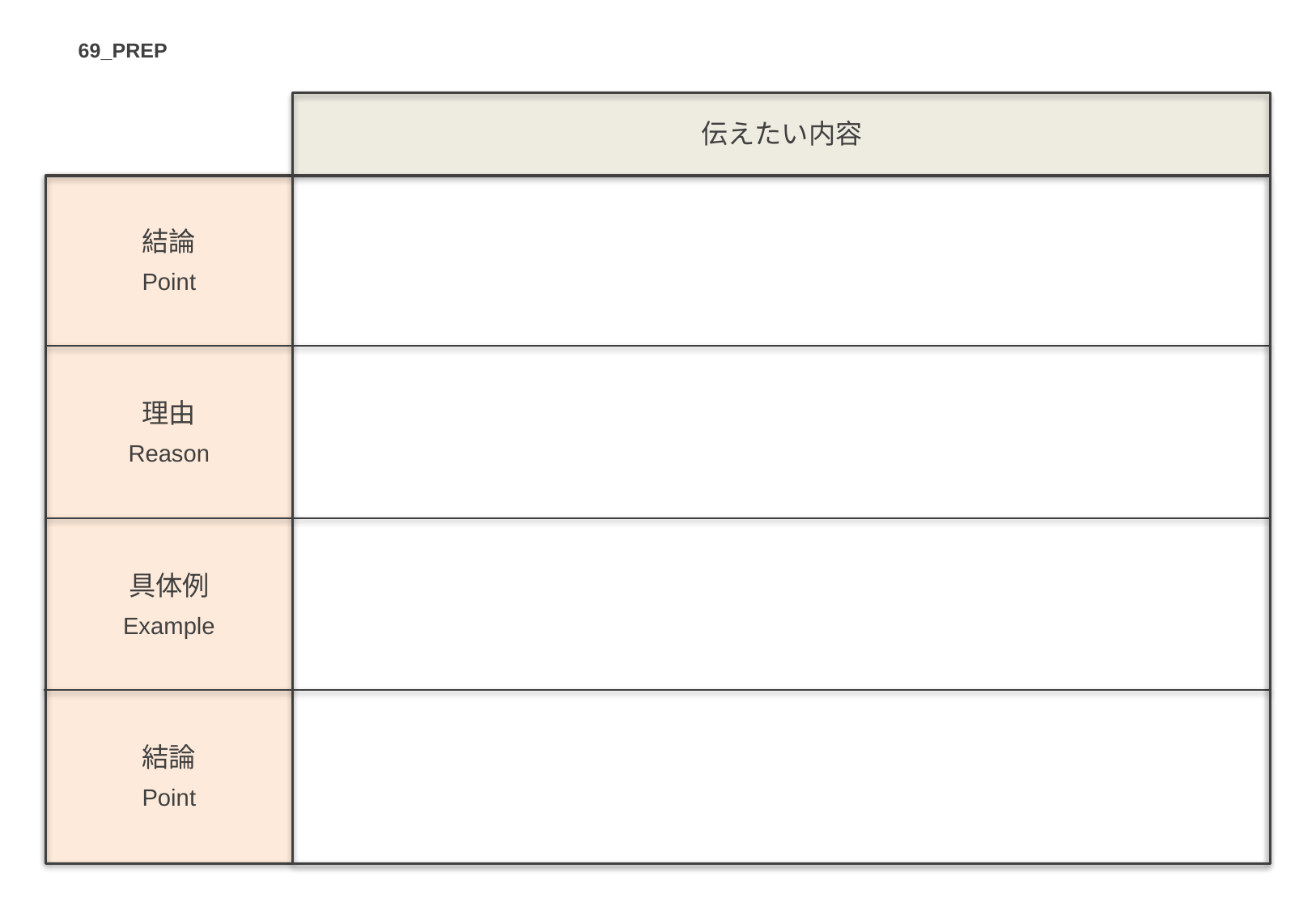

69_PREP

伝えたい内容

結論
Point
理由
Reason
具体例
Example
結論
Point